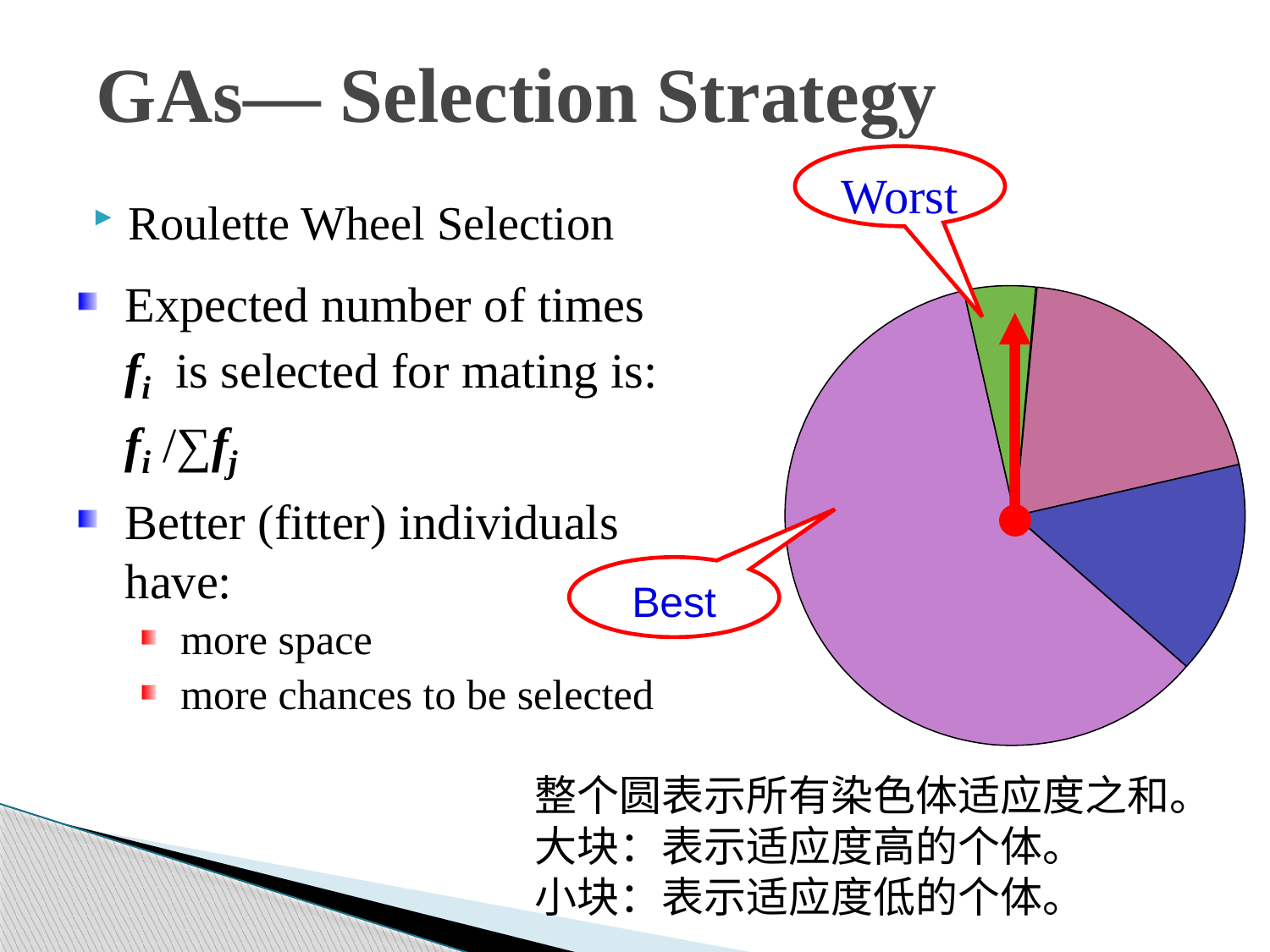

# GAs— Selection Strategy
Worst
Roulette Wheel Selection
Expected number of times  fi  is selected for mating is: fi /∑fj
Better (fitter) individuals have:
more space
more chances to be selected

Best
整个圆表示所有染色体适应度之和。
大块：表示适应度高的个体。
小块：表示适应度低的个体。